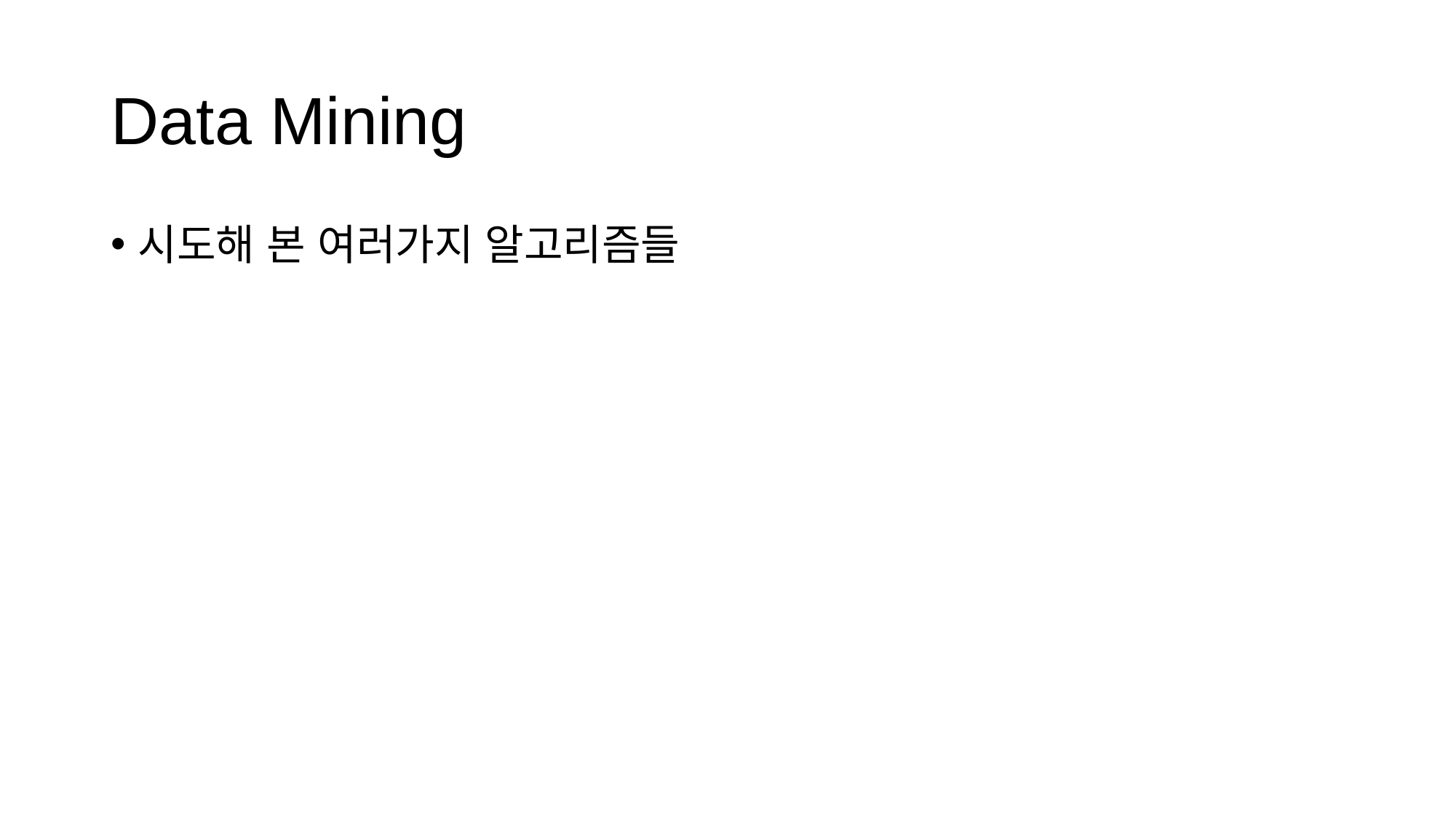

# Data Mining
시도해 본 여러가지 알고리즘들